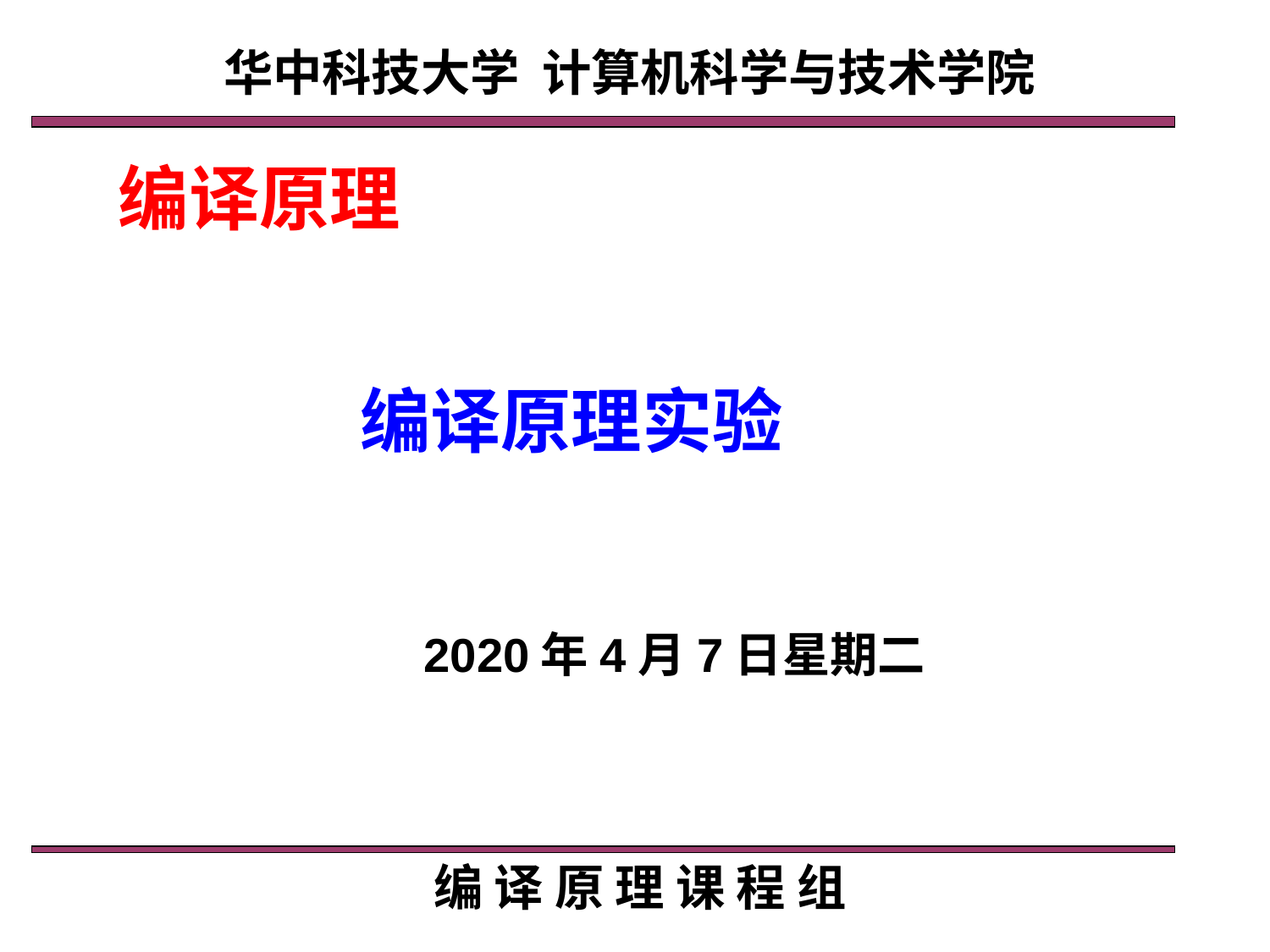

华中科技大学  计算机科学与技术学院
编译原理
# 编译原理实验
2020年4月7日星期二
编 译 原 理 课 程 组